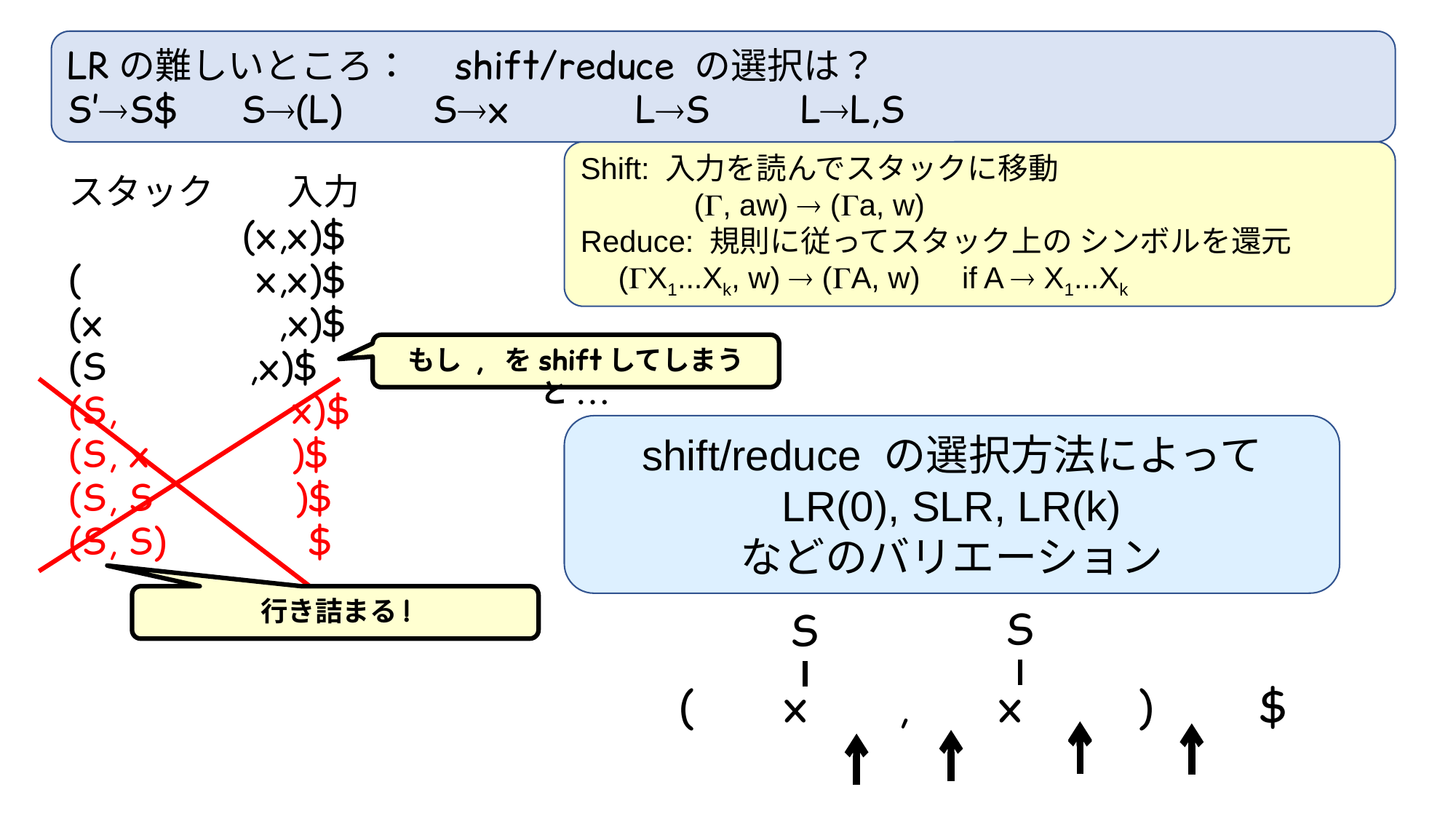

LRの難しいところ：　shift/reduce の選択は？
S’→S$　 S→(L)　　S→x　　　L→S　　L→L,S
Shift: 入力を読んでスタックに移動
       (Γ, aw) → (Γa, w)
Reduce: 規則に従ってスタック上の シンボルを還元
　(ΓX1...Xk, w) → (ΓA, w)     if A → X1...Xk
スタック　　入力
                 (x,x)$
(                 x,x)$
(x                 ,x)$
(S             ,x)$
(S,                 x)$
(S, x             )$
(S, S             )$
(S, S)             $
もし , をshiftしてしまうと...
shift/reduce の選択方法によって
LR(0), SLR, LR(k)
などのバリエーション
行き詰まる!
S
S
(       x       ,       x         )　　$